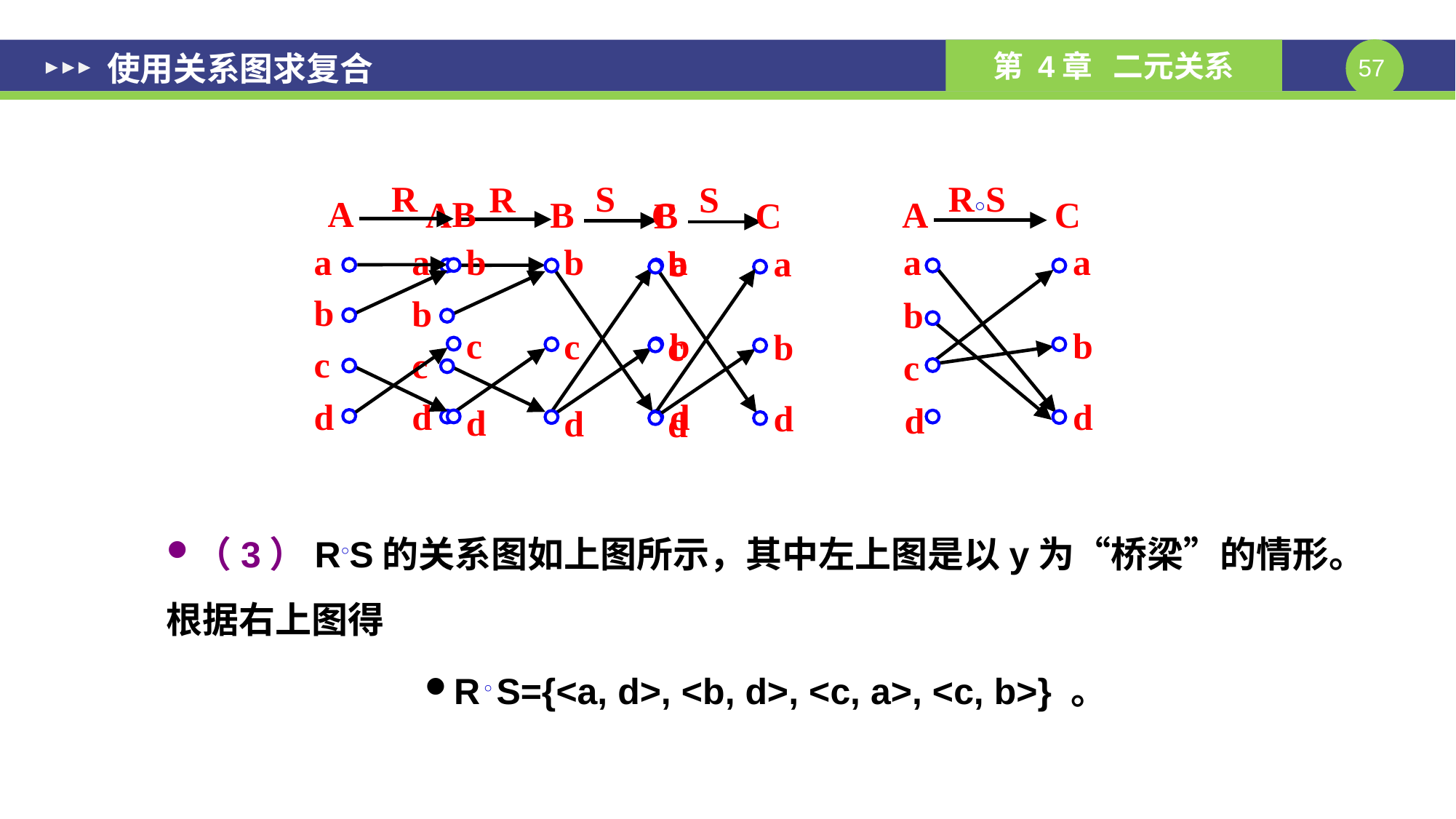

# 使用关系图求复合
R
A
B

a
b

b

c

c

d
d

S
R
A
B
C

a
b
a

b

b
c

c

d
d
d

R○S
A
C

a
a

b

b

c

d
d

S
B
C

b
a

b
c

d
d

（3）R○S的关系图如上图所示，其中左上图是以y为“桥梁”的情形。根据右上图得
R ○ S={<a, d>, <b, d>, <c, a>, <c, b>} 。